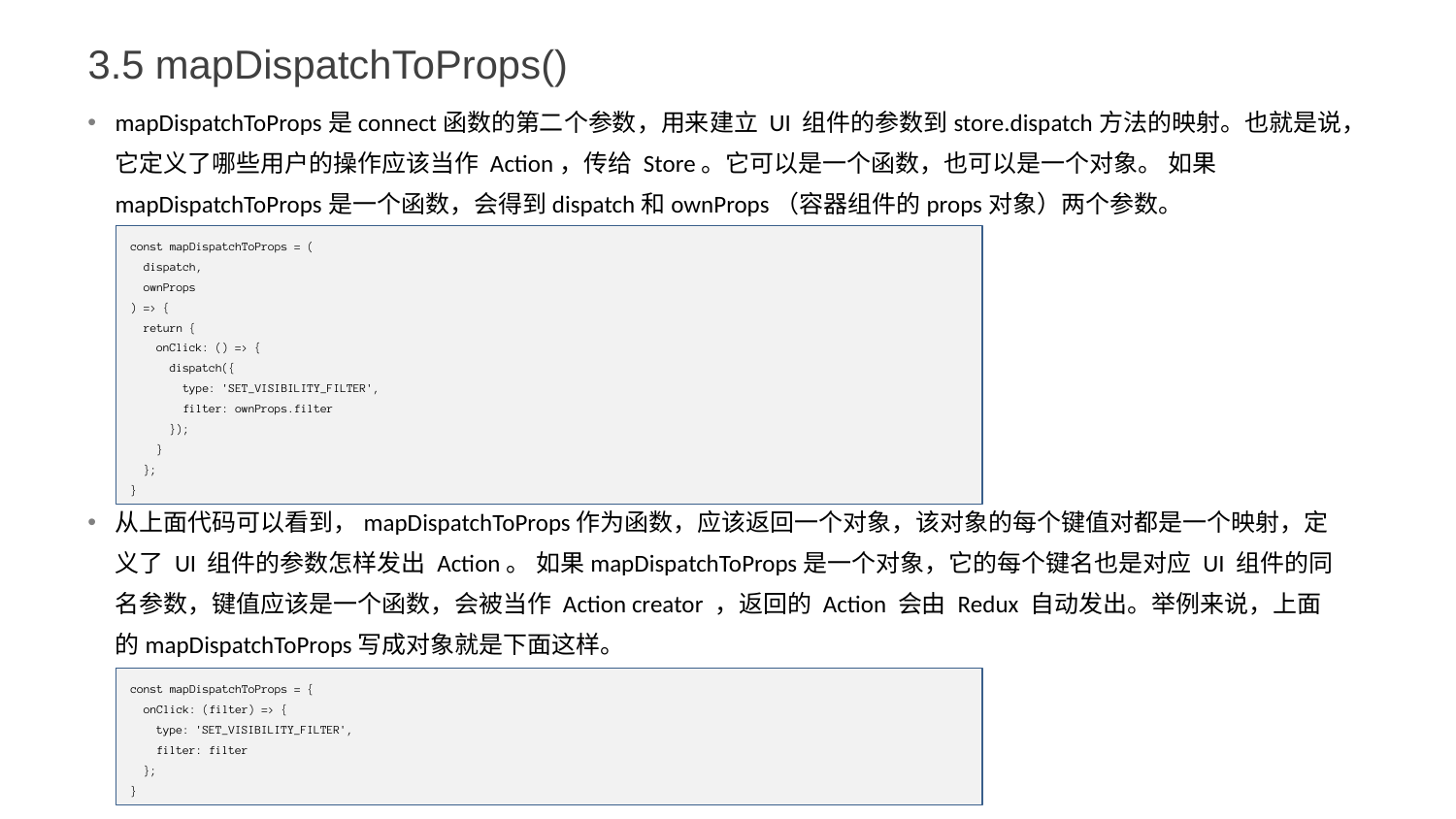

3.5 mapDispatchToProps()
mapDispatchToProps是connect函数的第二个参数，用来建立 UI 组件的参数到store.dispatch方法的映射。也就是说，它定义了哪些用户的操作应该当作 Action，传给 Store。它可以是一个函数，也可以是一个对象。 如果mapDispatchToProps是一个函数，会得到dispatch和ownProps（容器组件的props对象）两个参数。

从上面代码可以看到，mapDispatchToProps作为函数，应该返回一个对象，该对象的每个键值对都是一个映射，定义了 UI 组件的参数怎样发出 Action。 如果mapDispatchToProps是一个对象，它的每个键名也是对应 UI 组件的同名参数，键值应该是一个函数，会被当作 Action creator ，返回的 Action 会由 Redux 自动发出。举例来说，上面的mapDispatchToProps写成对象就是下面这样。
const mapDispatchToProps = (
  dispatch,
  ownProps
) => {
  return {
    onClick: () => {
      dispatch({
        type: 'SET_VISIBILITY_FILTER',
        filter: ownProps.filter
      });
    }
  };
}
const mapDispatchToProps = {
  onClick: (filter) => {
    type: 'SET_VISIBILITY_FILTER',
    filter: filter
  };
}